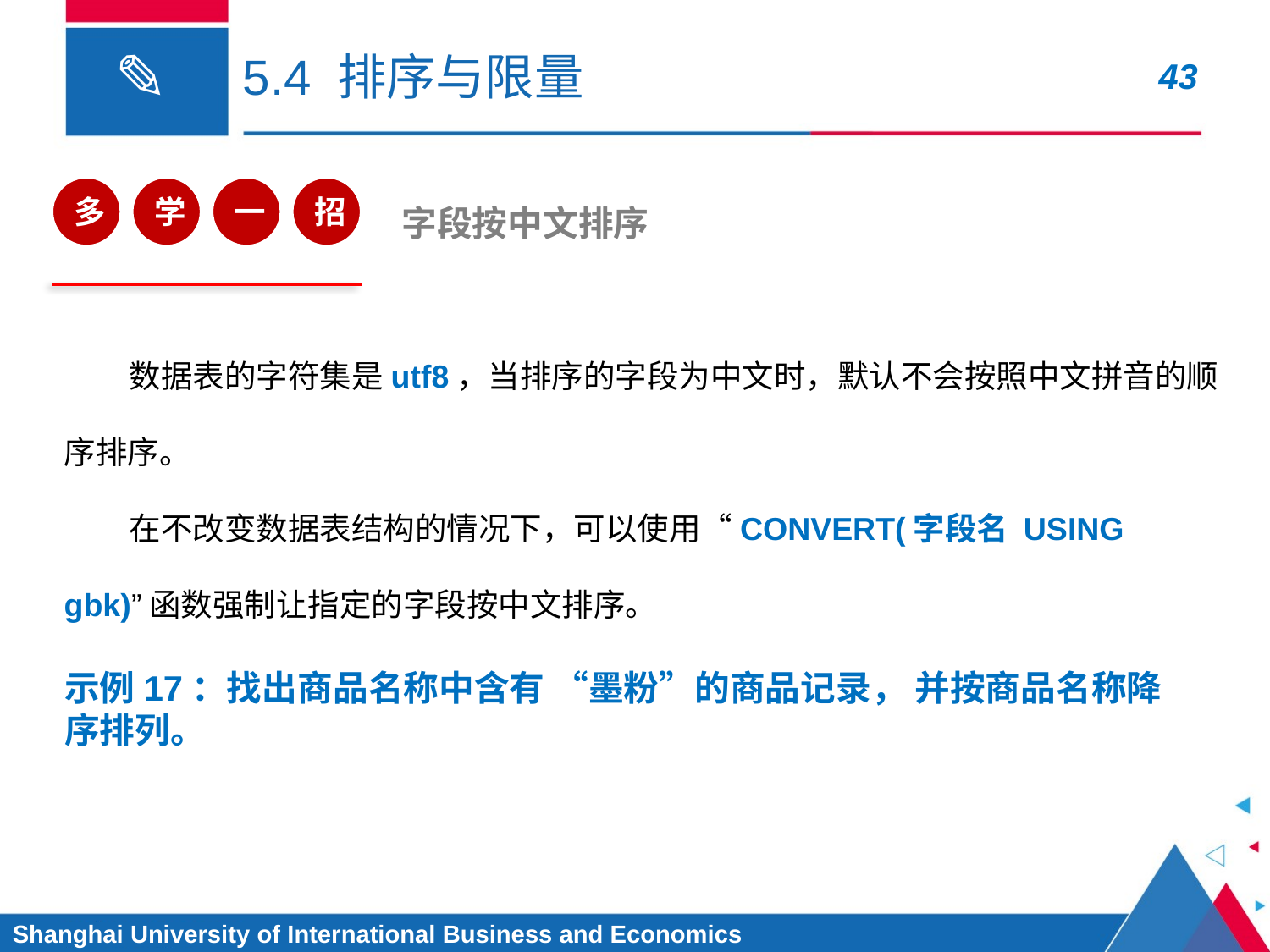

# 5.4 排序与限量
多
学
一
招
字段按中文排序
        数据表的字符集是utf8，当排序的字段为中文时，默认不会按照中文拼音的顺序排序。
        在不改变数据表结构的情况下，可以使用“CONVERT(字段名 USING gbk)”函数强制让指定的字段按中文排序。
示例17：找出商品名称中含有 “墨粉”的商品记录， 并按商品名称降序排列。